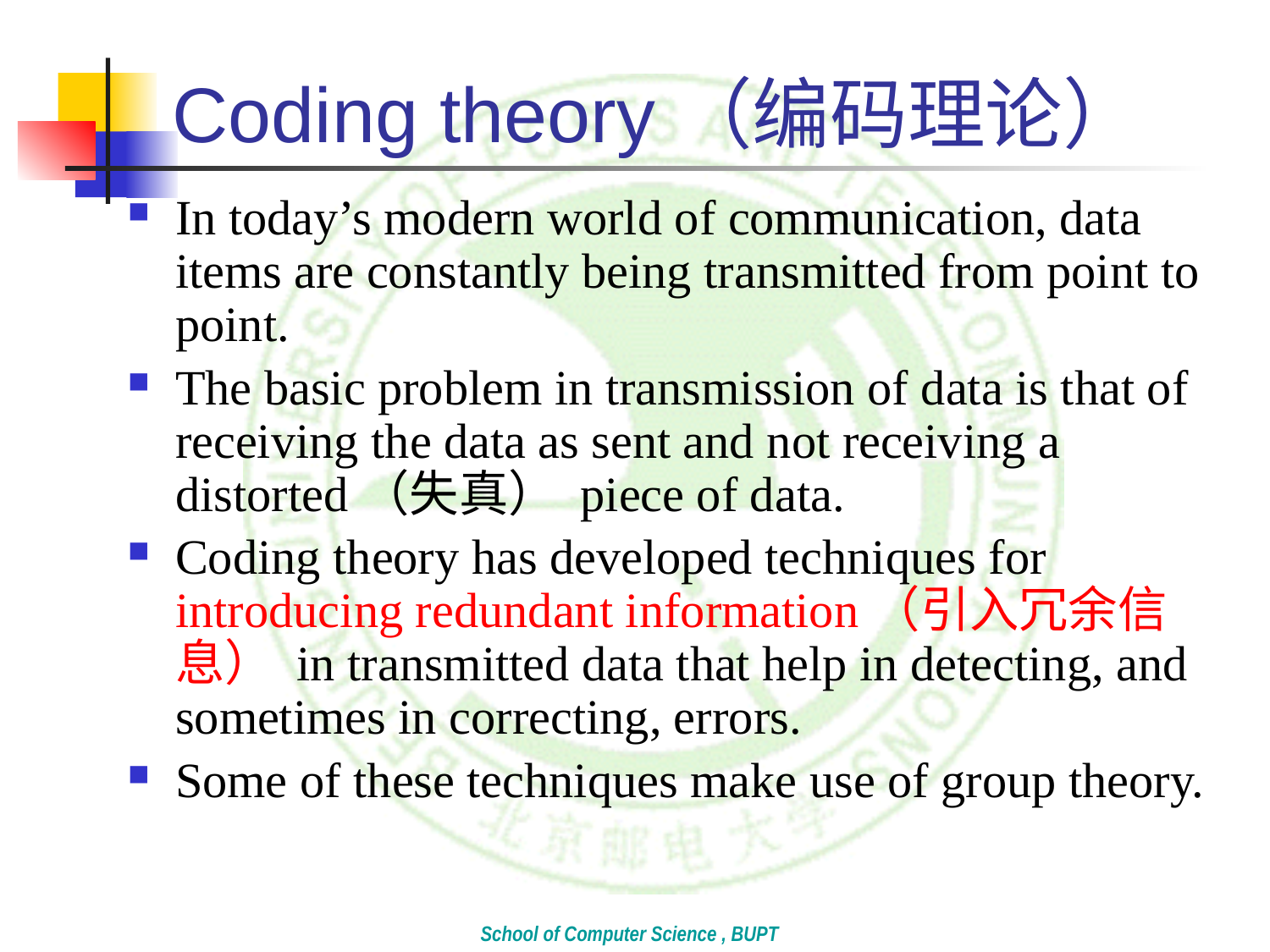

# Coding theory（编码理论）
In today’s modern world of communication, data items are constantly being transmitted from point to point.
The basic problem in transmission of data is that of receiving the data as sent and not receiving a distorted（失真） piece of data.
Coding theory has developed techniques for introducing redundant information（引入冗余信息） in transmitted data that help in detecting, and sometimes in correcting, errors.
Some of these techniques make use of group theory.

School of Computer Science , BUPT
2